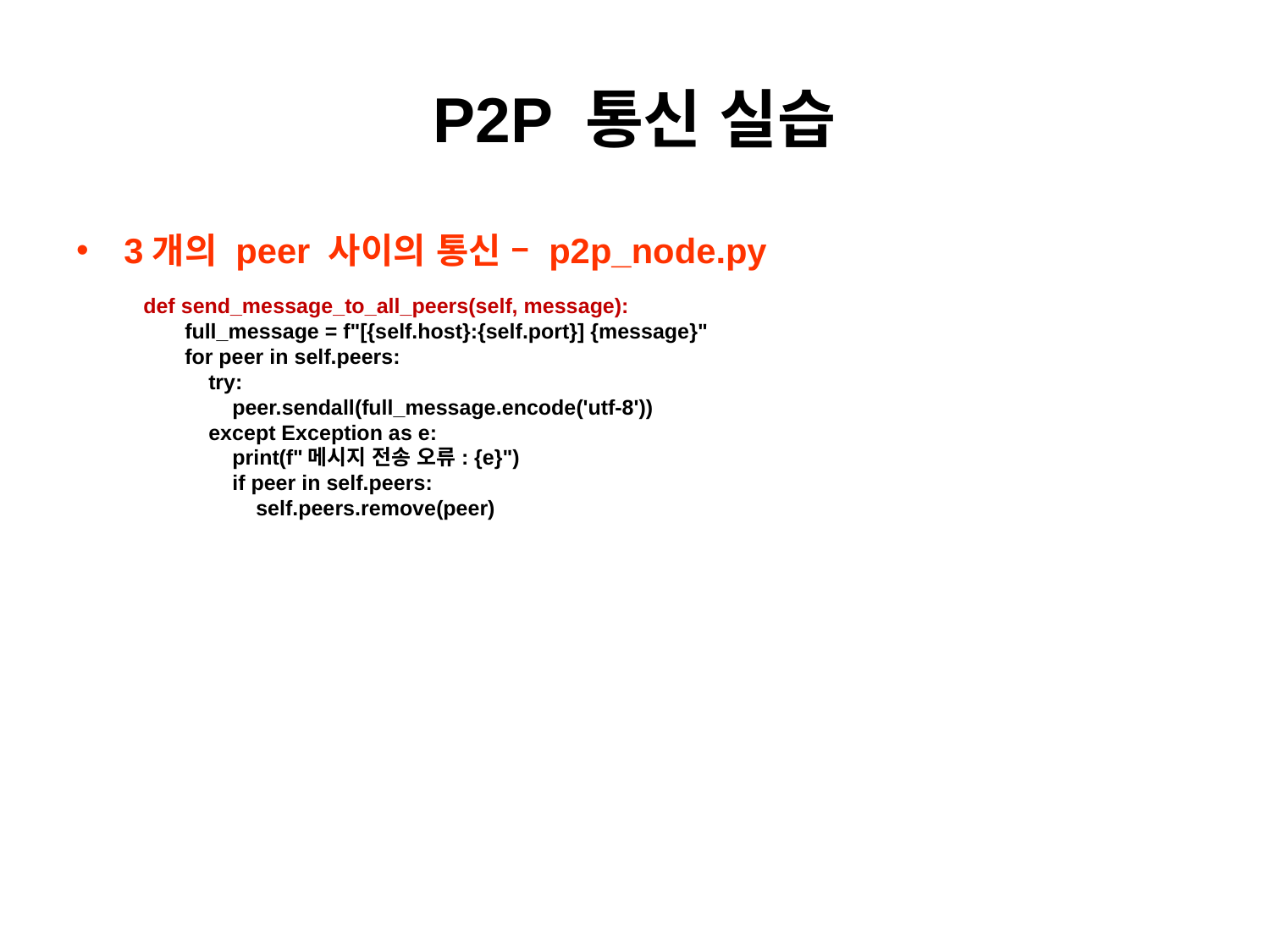

# P2P 통신 실습
3개의 peer 사이의 통신 – p2p_node.py
 def send_message_to_all_peers(self, message):
        full_message = f"[{self.host}:{self.port}] {message}"
        for peer in self.peers:
            try:
                peer.sendall(full_message.encode('utf-8'))
            except Exception as e:
                print(f"메시지 전송 오류: {e}")
                if peer in self.peers:
                    self.peers.remove(peer)